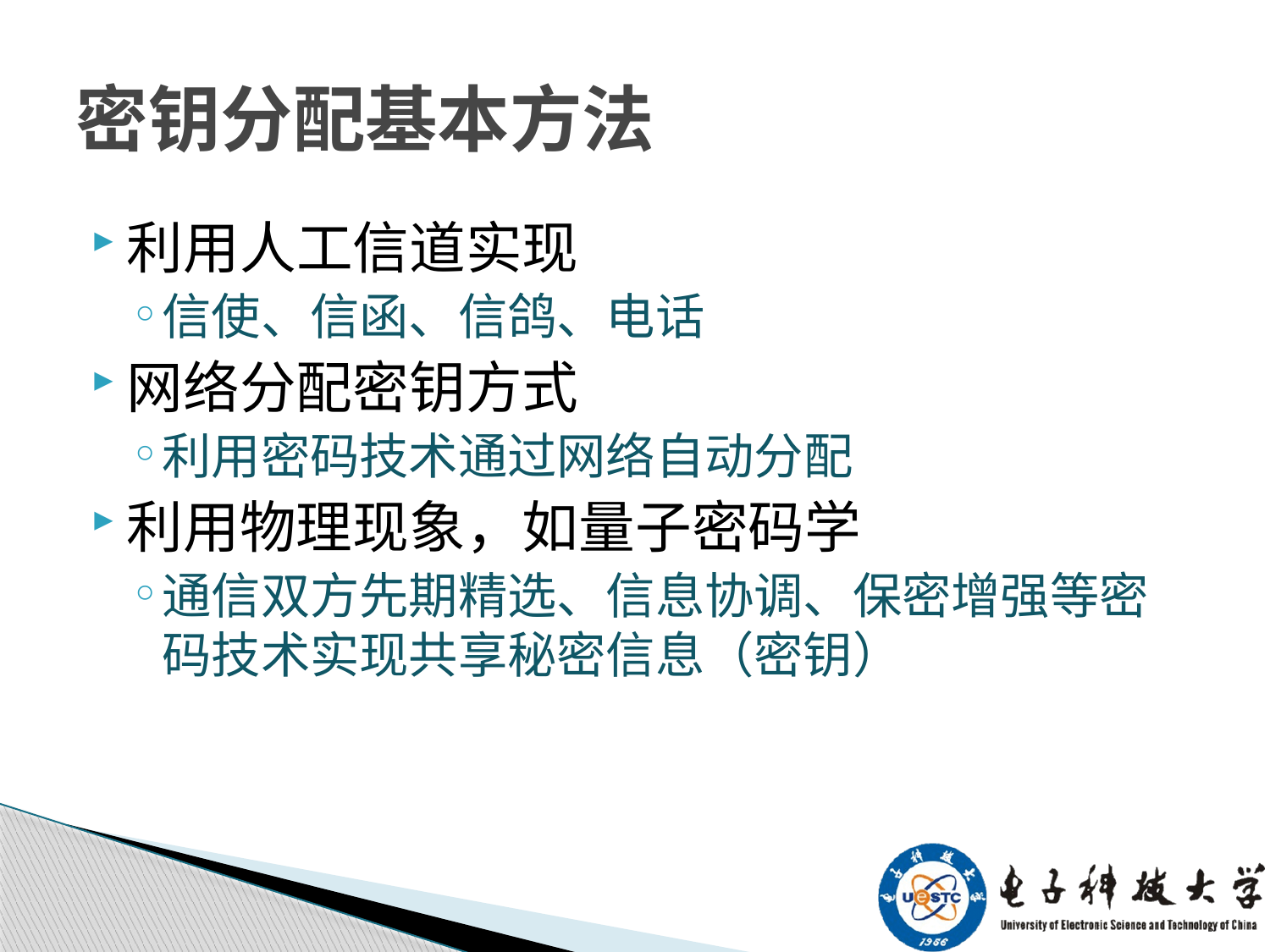

# 密钥分配基本方法
利用人工信道实现
信使、信函、信鸽、电话
网络分配密钥方式
利用密码技术通过网络自动分配
利用物理现象，如量子密码学
通信双方先期精选、信息协调、保密增强等密码技术实现共享秘密信息（密钥）